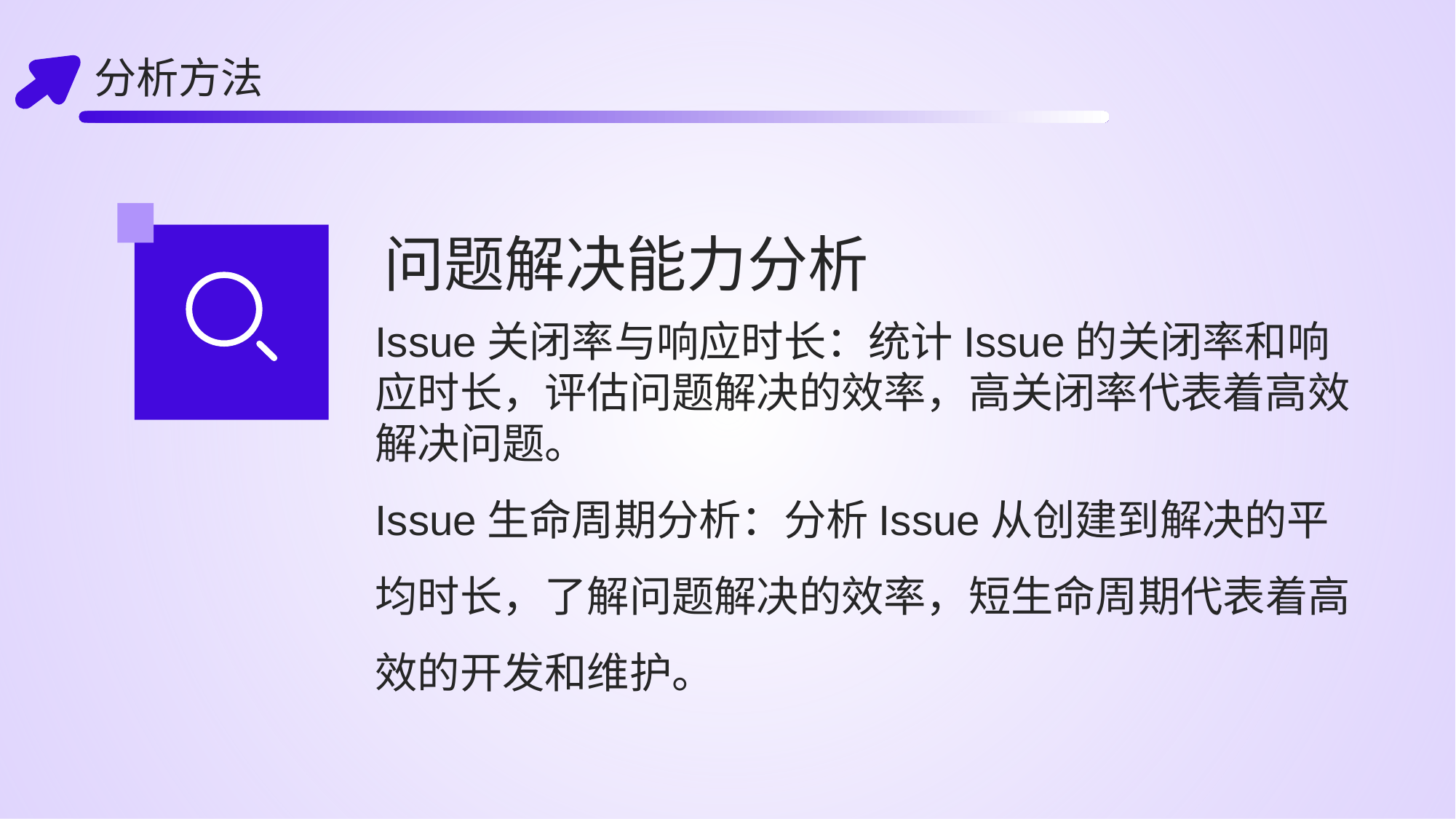

分析方法

问题解决能力分析

Issue关闭率与响应时长：统计Issue的关闭率和响应时长，评估问题解决的效率，高关闭率代表着高效解决问题。
Issue生命周期分析：分析Issue从创建到解决的平均时长，了解问题解决的效率，短生命周期代表着高效的开发和维护。